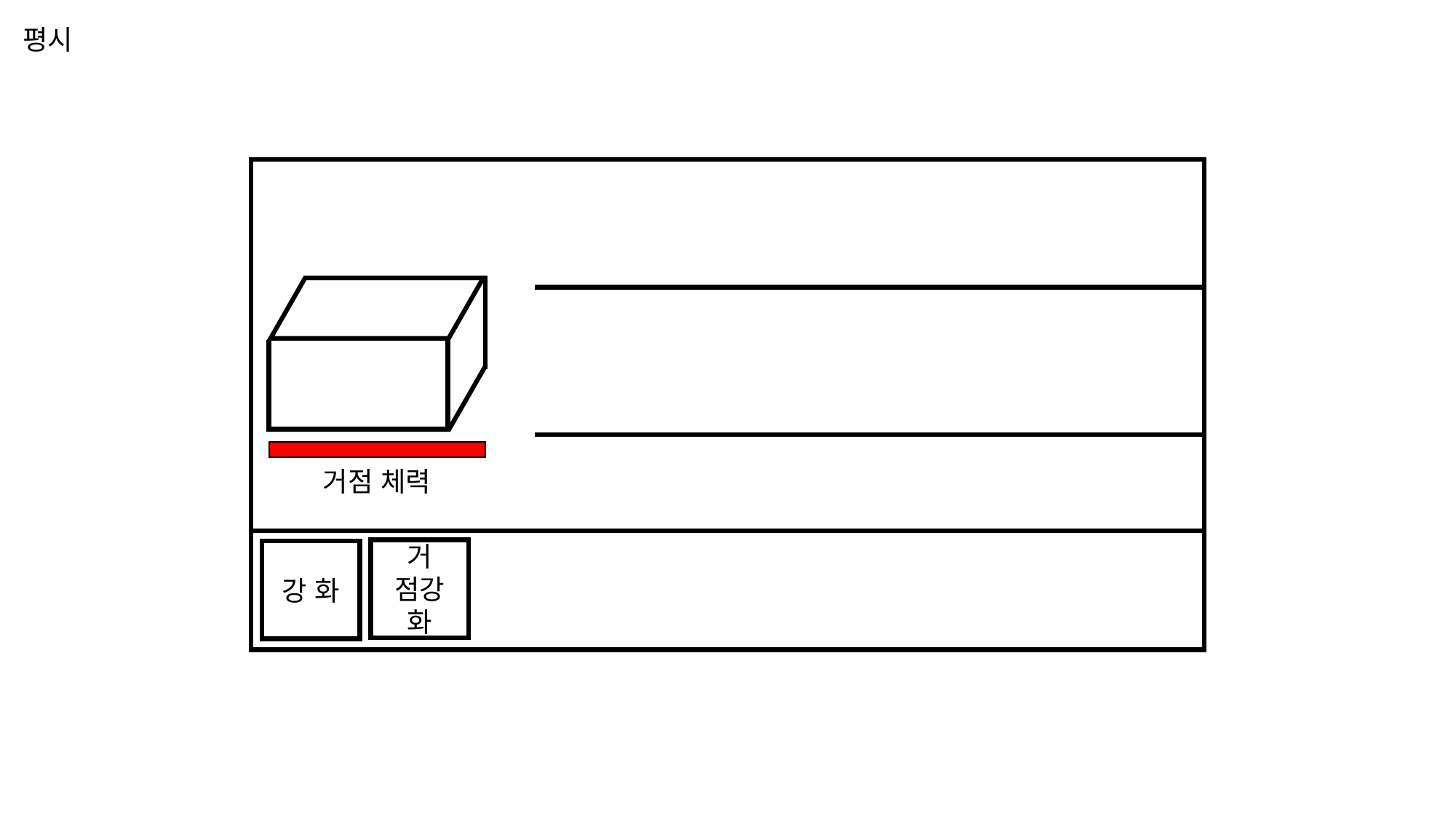

평시

거점 체력
거 점강 화
강 화